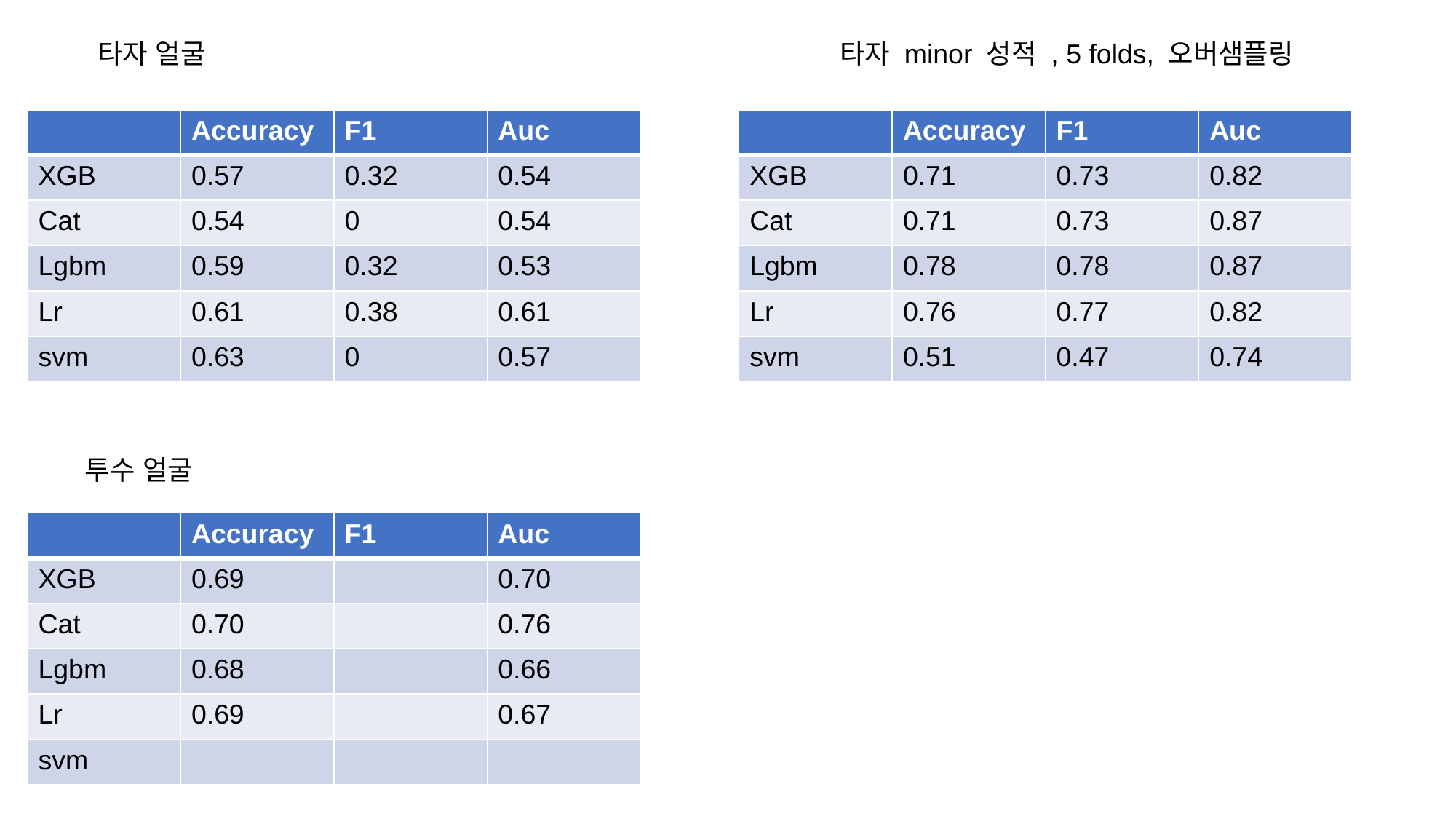

타자 얼굴
타자 minor 성적 , 5 folds, 오버샘플링
|  | Accuracy | F1 | Auc |
| --- | --- | --- | --- |
| XGB | 0.57 | 0.32 | 0.54 |
| Cat | 0.54 | 0 | 0.54 |
| Lgbm | 0.59 | 0.32 | 0.53 |
| Lr | 0.61 | 0.38 | 0.61 |
| svm | 0.63 | 0 | 0.57 |
|  | Accuracy | F1 | Auc |
| --- | --- | --- | --- |
| XGB | 0.71 | 0.73 | 0.82 |
| Cat | 0.71 | 0.73 | 0.87 |
| Lgbm | 0.78 | 0.78 | 0.87 |
| Lr | 0.76 | 0.77 | 0.82 |
| svm | 0.51 | 0.47 | 0.74 |
투수 얼굴
|  | Accuracy | F1 | Auc |
| --- | --- | --- | --- |
| XGB | 0.69 |  | 0.70 |
| Cat | 0.70 |  | 0.76 |
| Lgbm | 0.68 |  | 0.66 |
| Lr | 0.69 |  | 0.67 |
| svm |  |  |  |